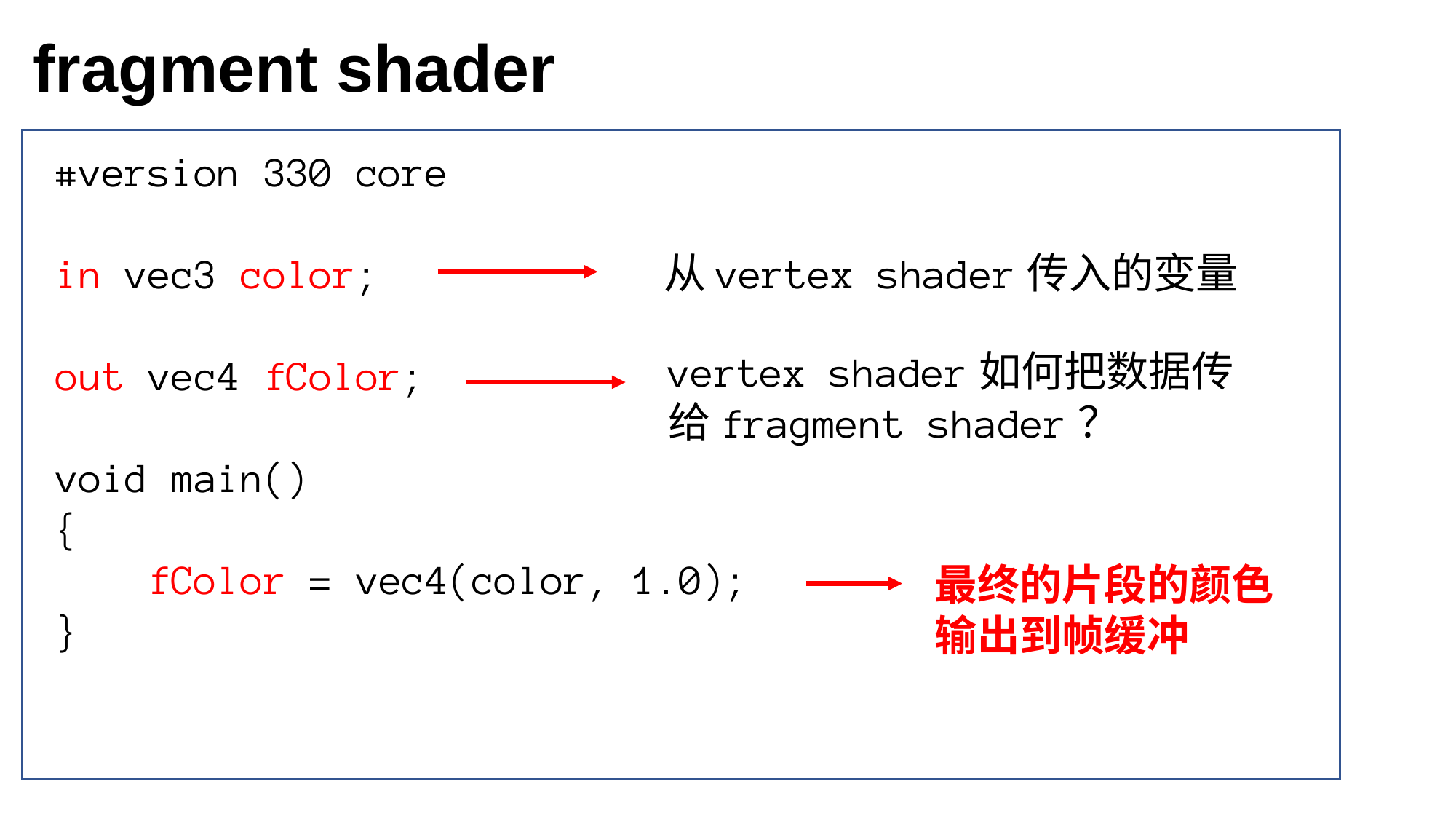

fragment shader

#version 330 core

in vec3 color;

out vec4 fColor;

void main()
{
    fColor = vec4(color, 1.0);
}

从vertex shader传入的变量
vertex shader如何把数据传给fragment shader？
最终的片段的颜色
输出到帧缓冲